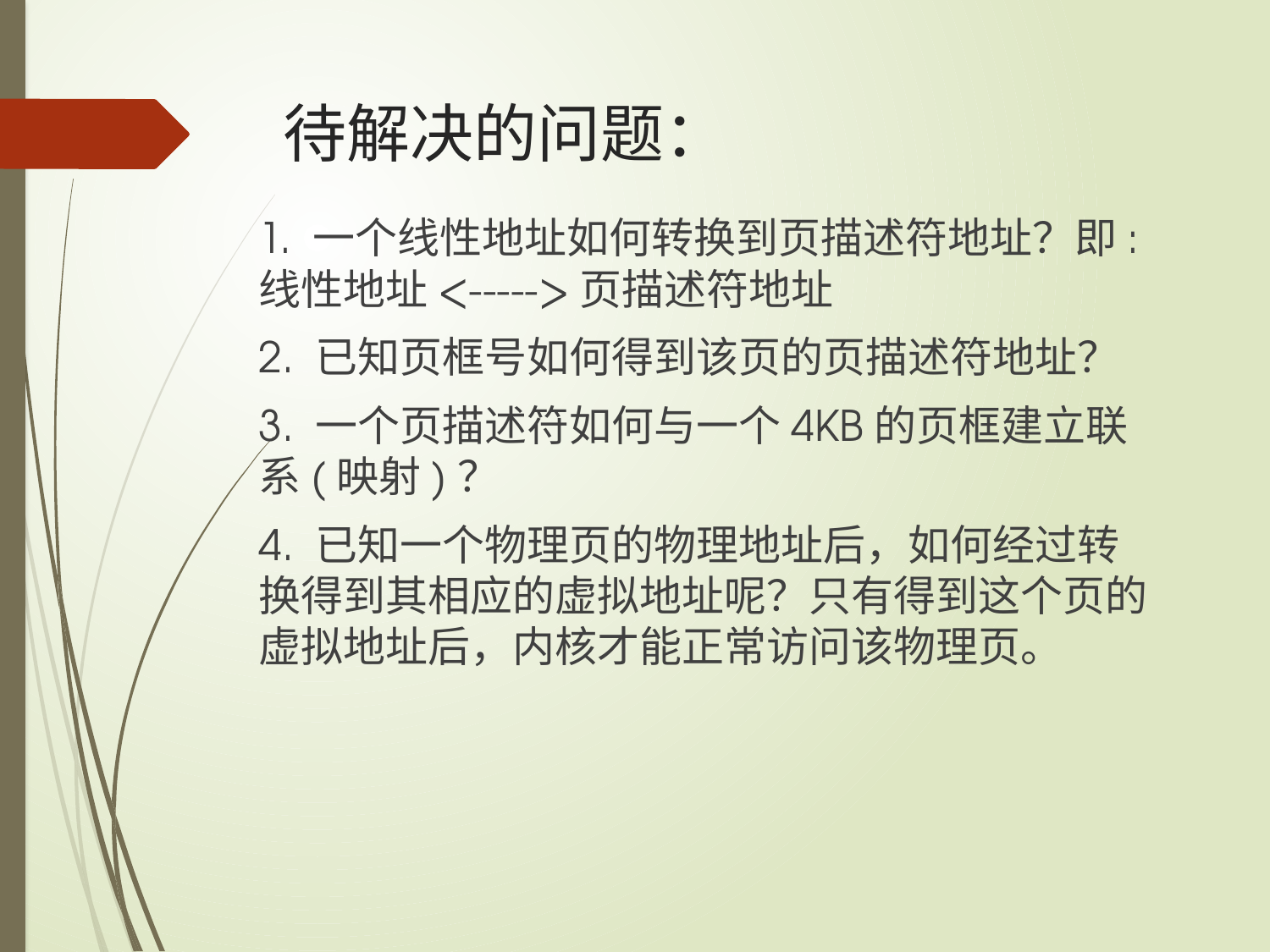

# 待解决的问题：
1. 一个线性地址如何转换到页描述符地址？即:线性地址<----->页描述符地址
2. 已知页框号如何得到该页的页描述符地址？
3. 一个页描述符如何与一个4KB的页框建立联系(映射)？
4. 已知一个物理页的物理地址后，如何经过转换得到其相应的虚拟地址呢？只有得到这个页的虚拟地址后，内核才能正常访问该物理页。